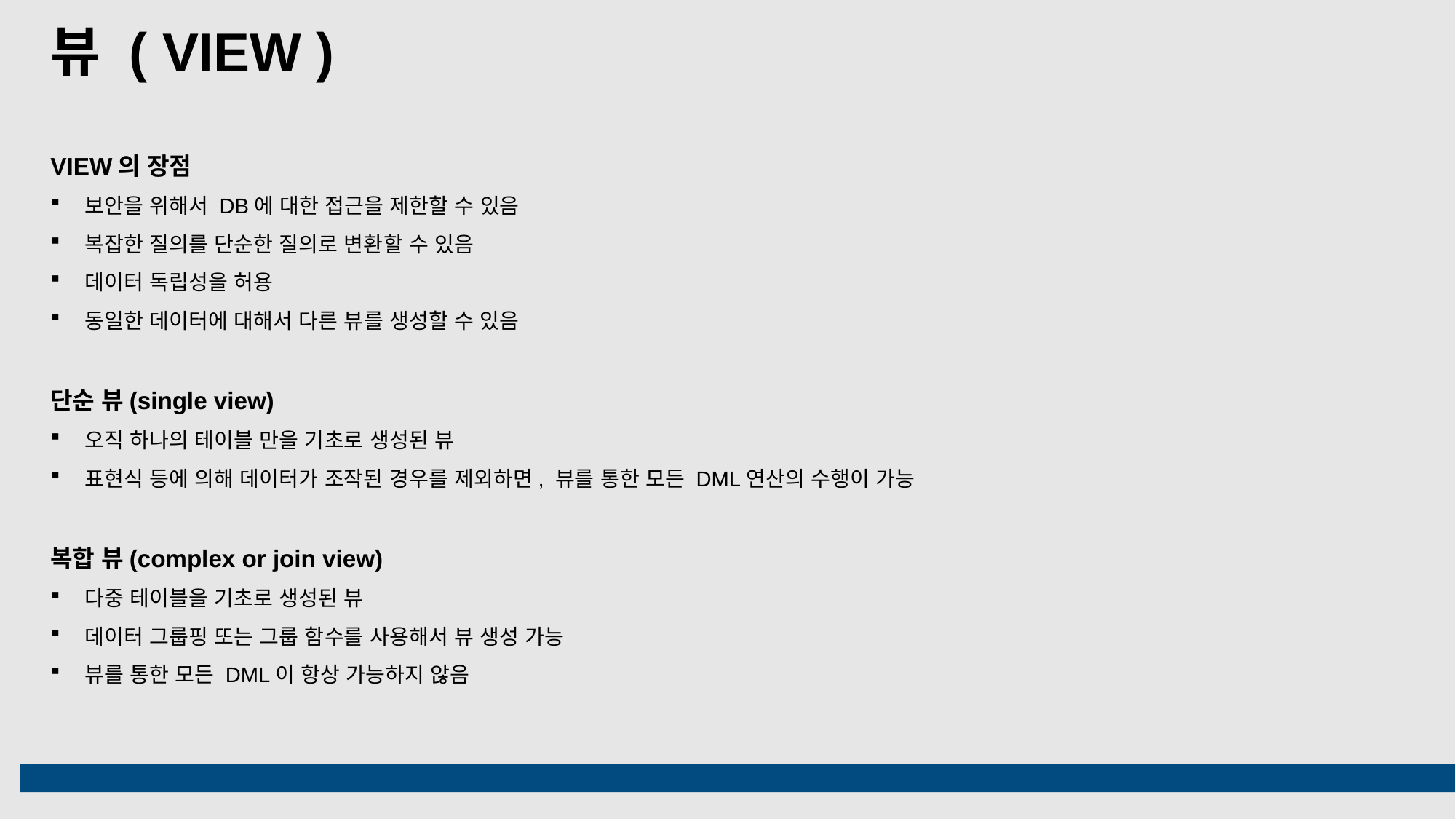

뷰 ( VIEW )
VIEW의 장점
보안을 위해서 DB에 대한 접근을 제한할 수 있음
복잡한 질의를 단순한 질의로 변환할 수 있음
데이터 독립성을 허용
동일한 데이터에 대해서 다른 뷰를 생성할 수 있음

단순 뷰(single view)
오직 하나의 테이블 만을 기초로 생성된 뷰
표현식 등에 의해 데이터가 조작된 경우를 제외하면, 뷰를 통한 모든 DML연산의 수행이 가능

복합 뷰(complex or join view)
다중 테이블을 기초로 생성된 뷰
데이터 그룹핑 또는 그룹 함수를 사용해서 뷰 생성 가능
뷰를 통한 모든 DML이 항상 가능하지 않음